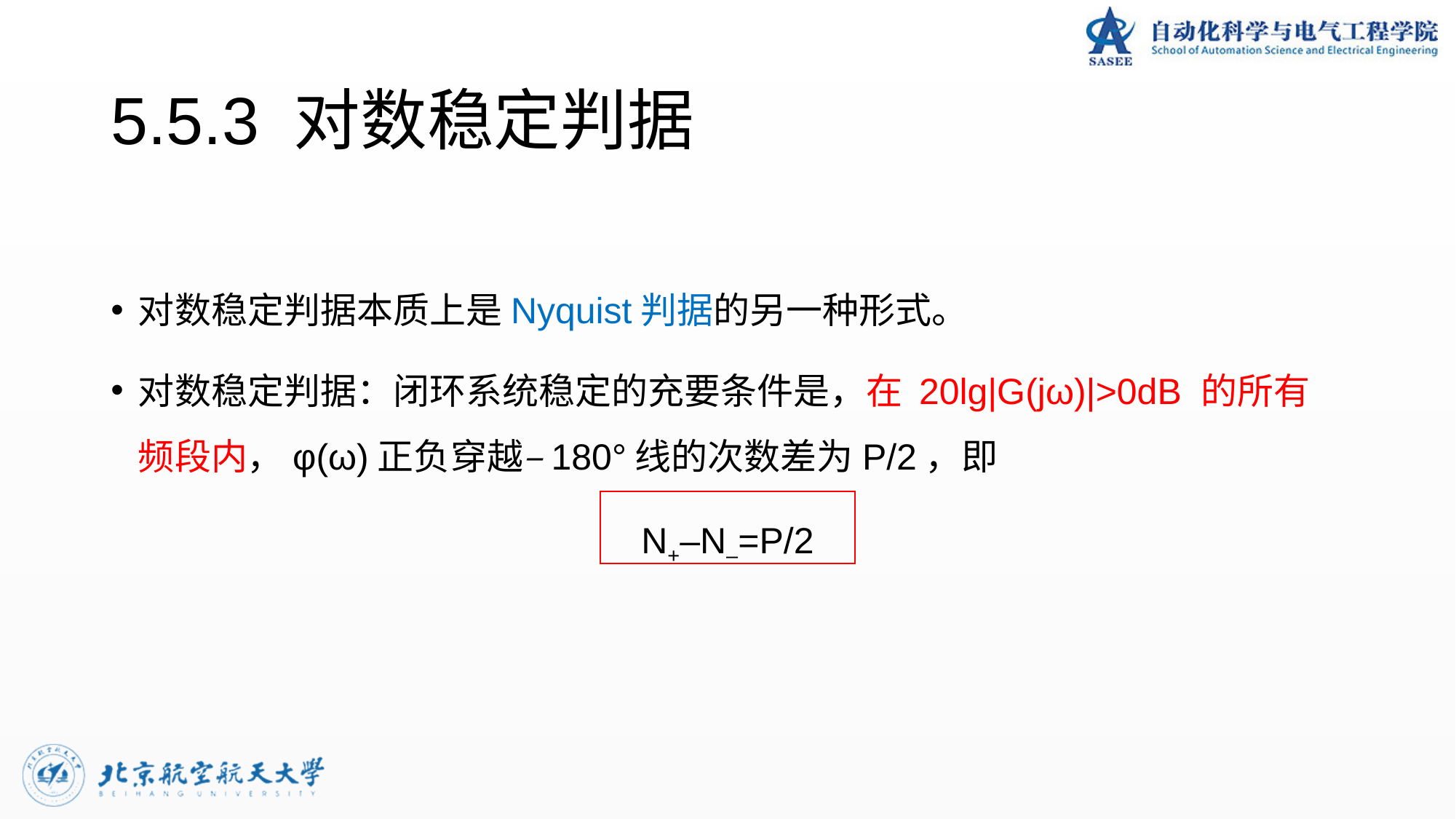

# 5.5.3 对数稳定判据
对数稳定判据本质上是Nyquist判据的另一种形式。
对数稳定判据：闭环系统稳定的充要条件是，在 20lg|G(jω)|>0dB 的所有频段内，φ(ω)正负穿越–180°线的次数差为P/2，即
N+–N­­­–=P/2